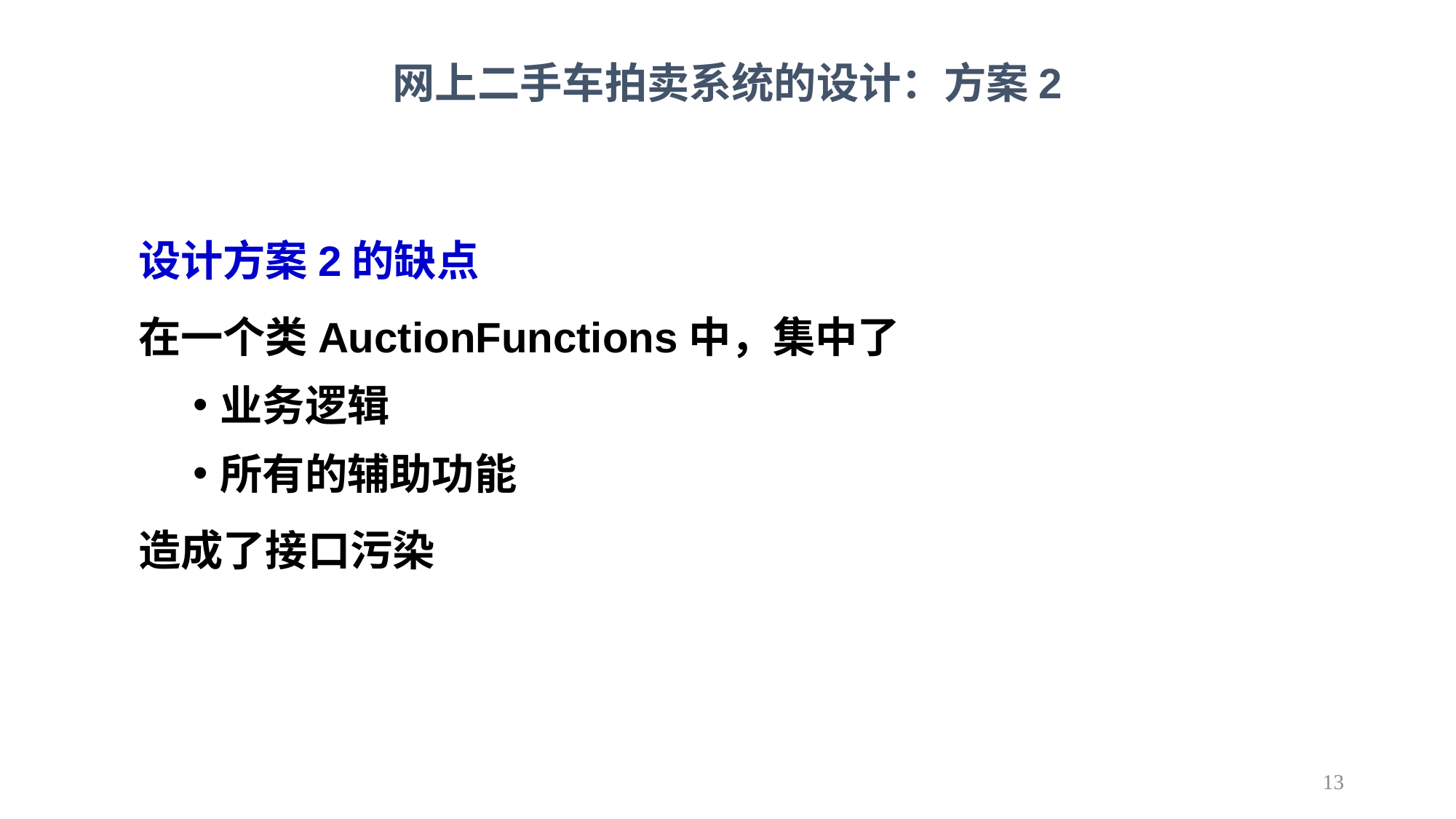

网上二手车拍卖系统的设计：方案2
设计方案2的缺点
在一个类AuctionFunctions中，集中了
业务逻辑
所有的辅助功能
造成了接口污染
13